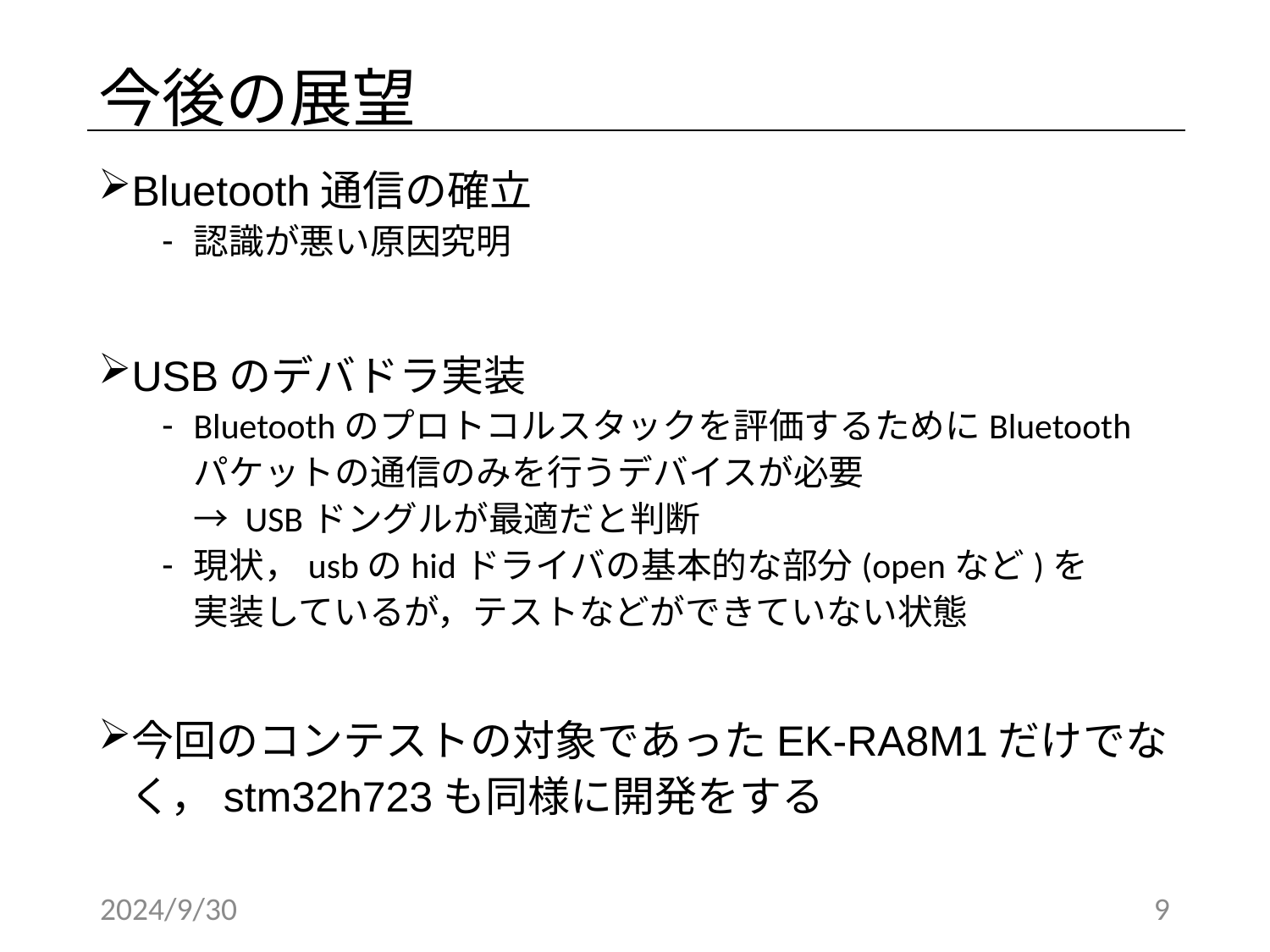

# 今後の展望
Bluetooth通信の確立
認識が悪い原因究明

USBのデバドラ実装
Bluetoothのプロトコルスタックを評価するためにBluetoothパケットの通信のみを行うデバイスが必要
→ USBドングルが最適だと判断
現状，usbのhidドライバの基本的な部分(openなど)を
実装しているが，テストなどができていない状態

今回のコンテストの対象であったEK-RA8M1だけでなく，stm32h723も同様に開発をする

2024/9/30
9